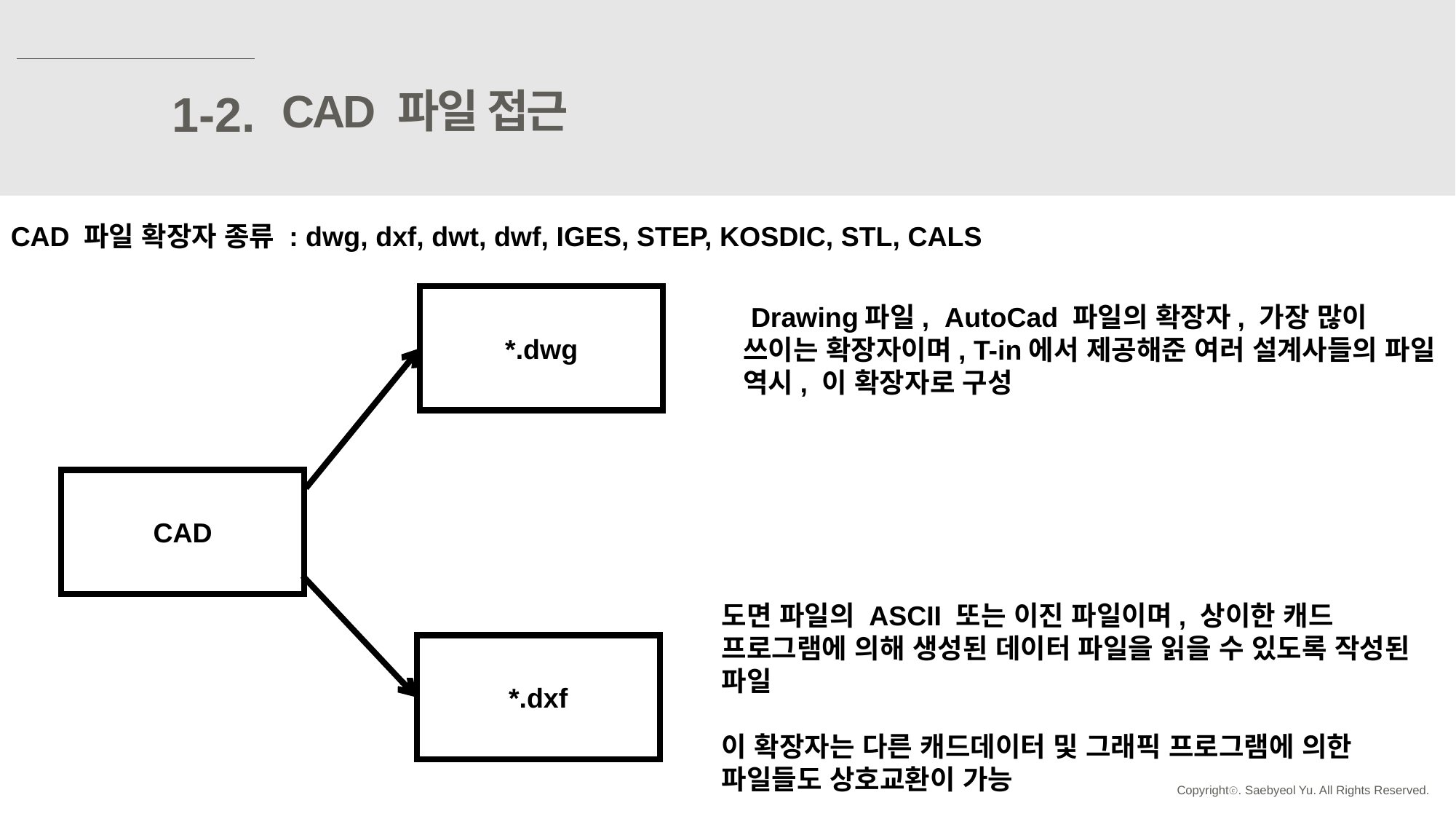

CAD 파일 접근
1-2.
CAD 파일 확장자 종류 : dwg, dxf, dwt, dwf, IGES, STEP, KOSDIC, STL, CALS
 Drawing파일,  AutoCad 파일의 확장자, 가장 많이 쓰이는 확장자이며, T-in에서 제공해준 여러 설계사들의 파일 역시, 이 확장자로 구성
*.dwg
CAD
도면 파일의 ASCII 또는 이진 파일이며, 상이한 캐드 프로그램에 의해 생성된 데이터 파일을 읽을 수 있도록 작성된 파일

이 확장자는 다른 캐드데이터 및 그래픽 프로그램에 의한 파일들도 상호교환이 가능
*.dxf